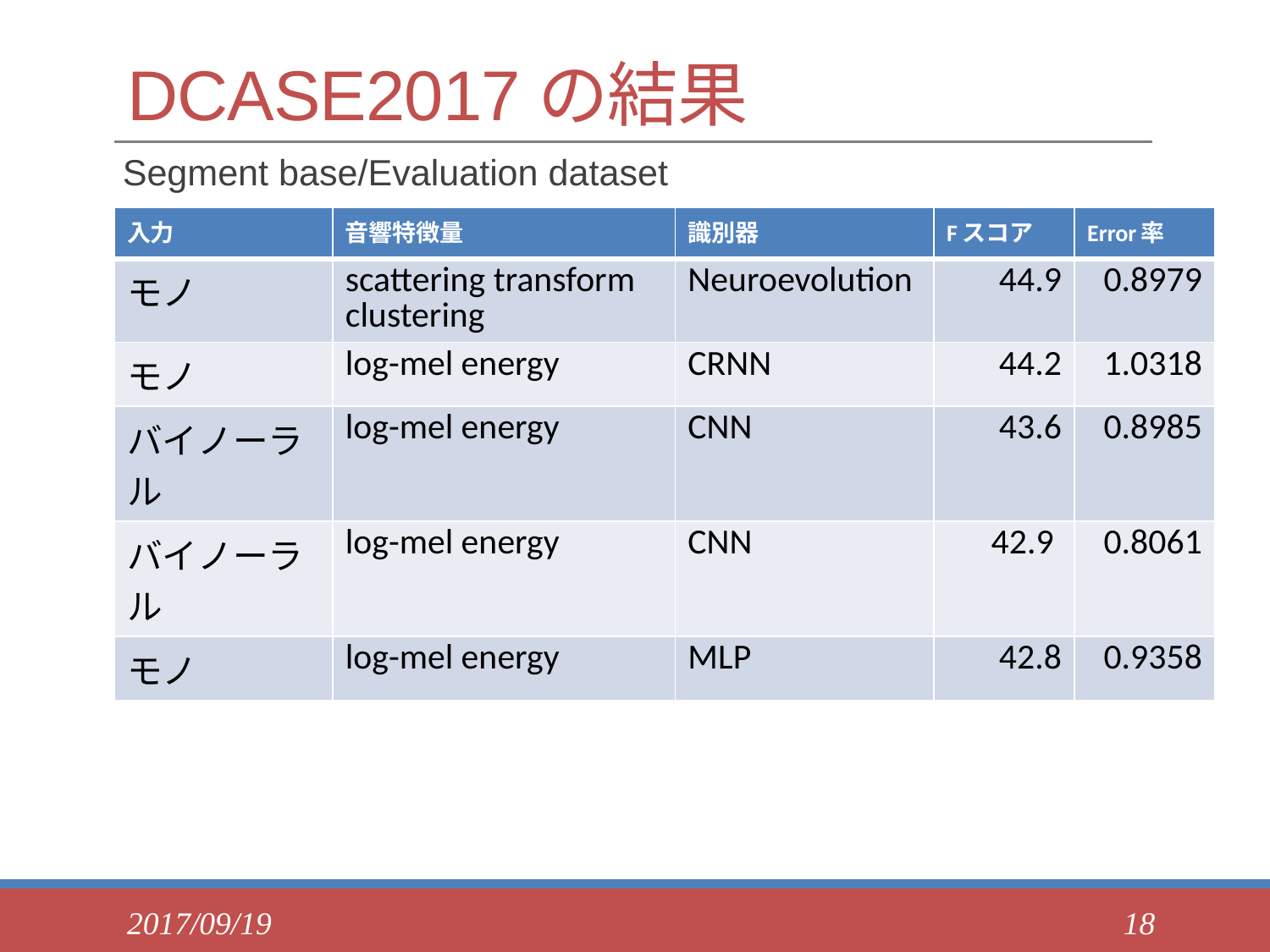

# DCASE2017の結果
Segment base/Evaluation dataset
| 入力 | 音響特徴量 | 識別器 | Fスコア | Error率 |
| --- | --- | --- | --- | --- |
| モノ | scattering transform clustering | Neuroevolution | 44.9 | 0.8979 |
| モノ | log-mel energy | CRNN | 44.2 | 1.0318 |
| バイノーラル | log-mel energy | CNN | 43.6 | 0.8985 |
| バイノーラル | log-mel energy | CNN | 42.9 | 0.8061 |
| モノ | log-mel energy | MLP | 42.8 | 0.9358 |
2017/09/19
18